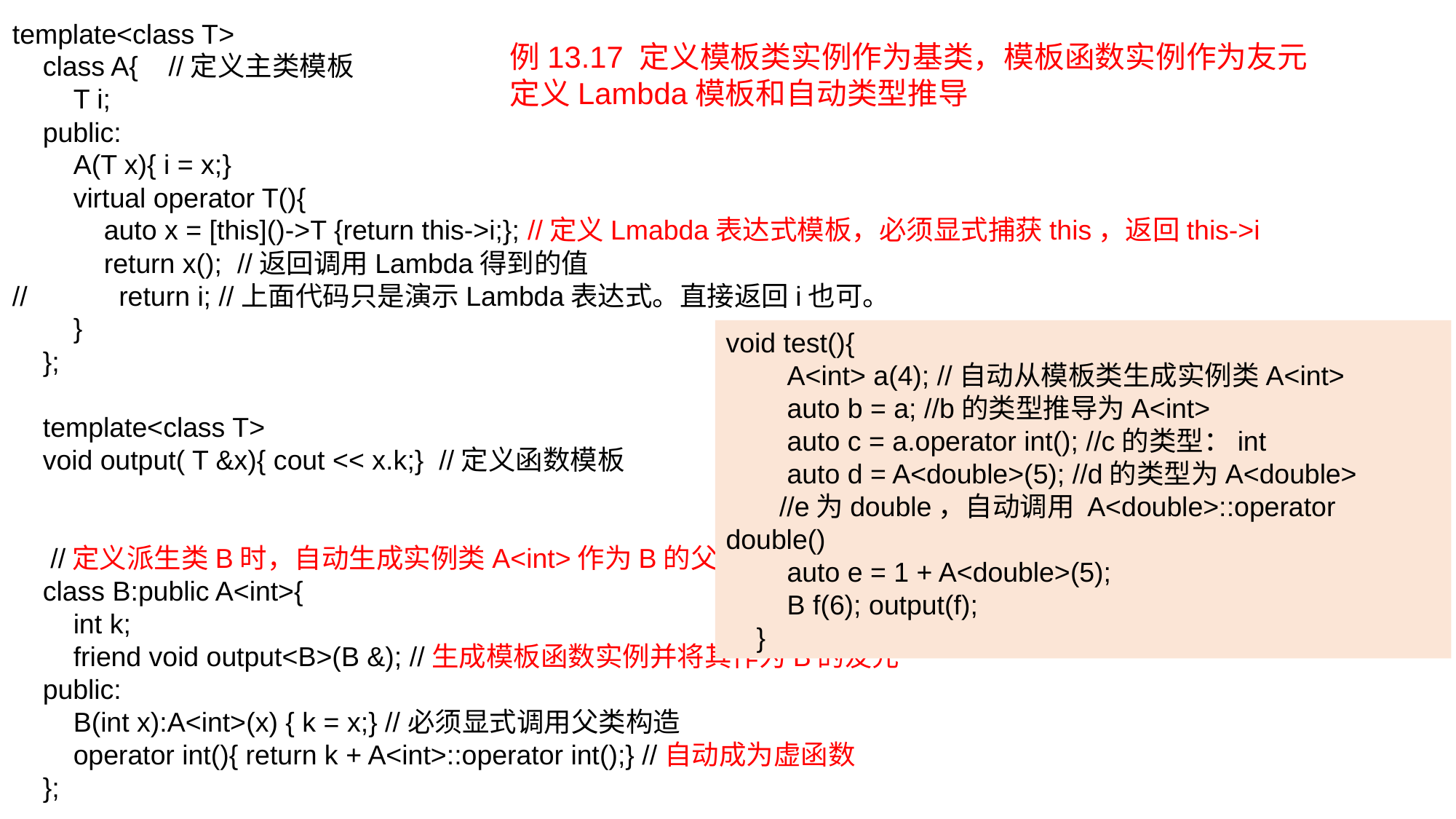

template<class T>
    class A{    //定义主类模板
        T i;
    public:
        A(T x){ i = x;}
        virtual operator T(){
            auto x = [this]()->T {return this->i;}; //定义Lmabda表达式模板，必须显式捕获this，返回this->i
            return x();  //返回调用Lambda得到的值
//            return i; //上面代码只是演示Lambda表达式。直接返回i也可。
        }
    };

    template<class T>
    void output( T &x){ cout << x.k;}  //定义函数模板

     //定义派生类B时，自动生成实例类A<int>作为B的父类
    class B:public A<int>{
        int k;
        friend void output<B>(B &); //生成模板函数实例并将其作为B的友元
    public:
        B(int x):A<int>(x) { k = x;} //必须显式调用父类构造
        operator int(){ return k + A<int>::operator int();} //自动成为虚函数
    };
例13.17 定义模板类实例作为基类，模板函数实例作为友元
定义Lambda模板和自动类型推导
void test(){
        A<int> a(4); //自动从模板类生成实例类A<int>
        auto b = a; //b的类型推导为A<int>
        auto c = a.operator int(); //c的类型：int
        auto d = A<double>(5); //d的类型为A<double>
       //e为double，自动调用 A<double>::operator double()
        auto e = 1 + A<double>(5);
        B f(6); output(f);
    }